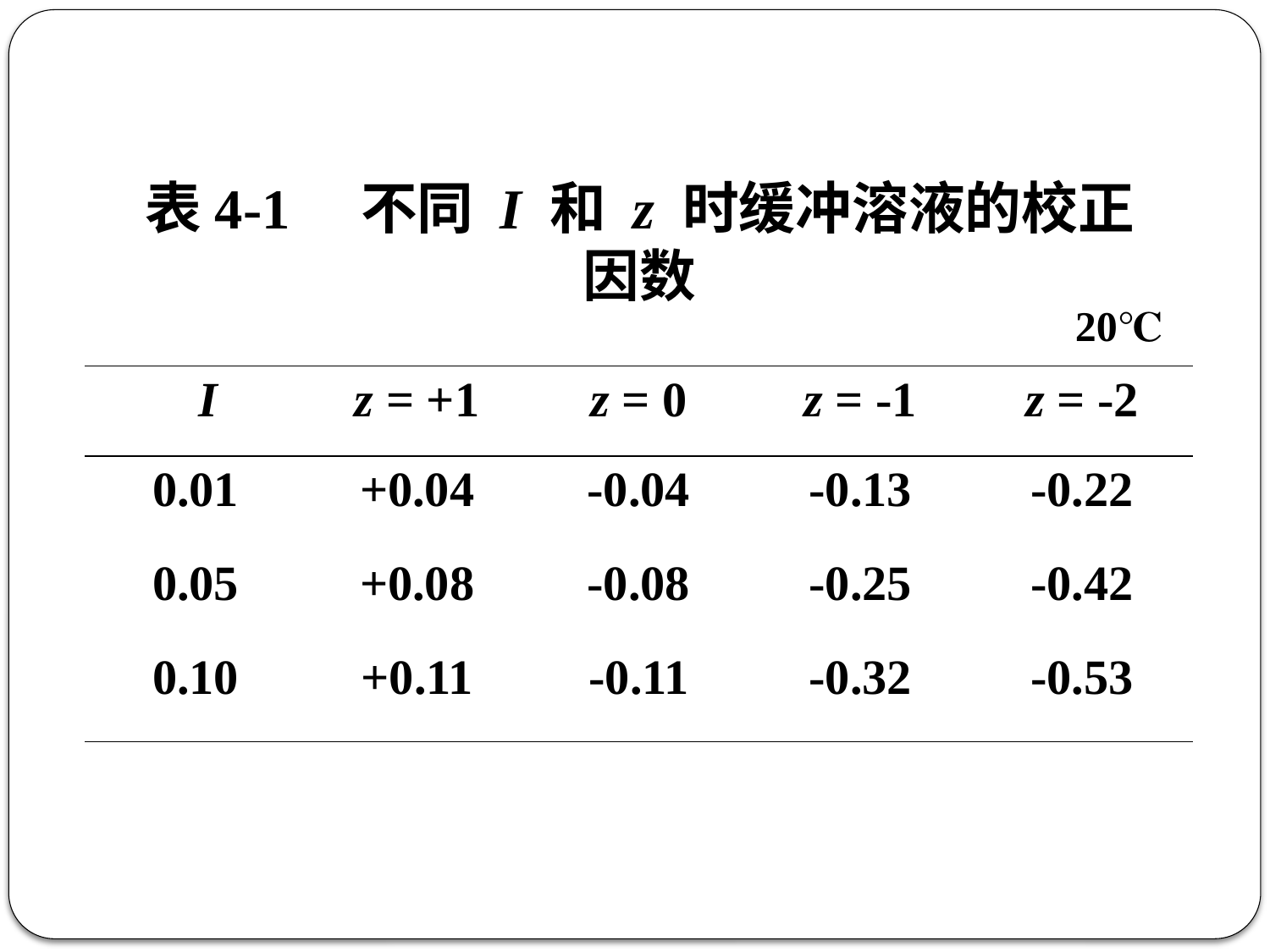

表4-1    不同 I 和 z 时缓冲溶液的校正因数
20℃
| I | z = +1 | z = 0 | z = -1 | z = -2 |
| --- | --- | --- | --- | --- |
| 0.01 | +0.04 | -0.04 | -0.13 | -0.22 |
| 0.05 | +0.08 | -0.08 | -0.25 | -0.42 |
| 0.10 | +0.11 | -0.11 | -0.32 | -0.53 |